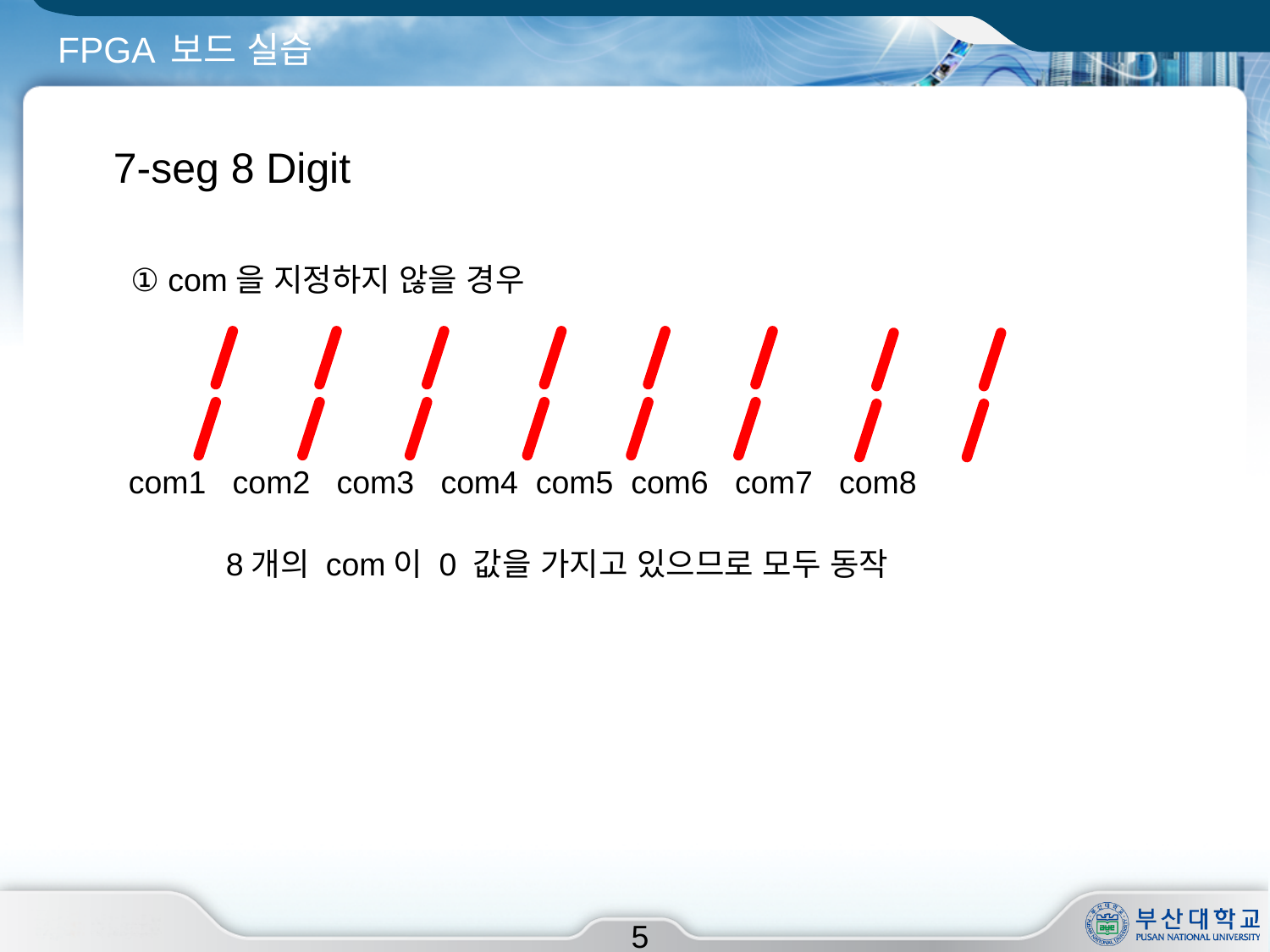

# FPGA 보드 실습
7-seg 8 Digit
① com을 지정하지 않을 경우
  com1   com2   com3   com4  com5  com6   com7   com8
8개의 com이 0 값을 가지고 있으므로 모두 동작
5